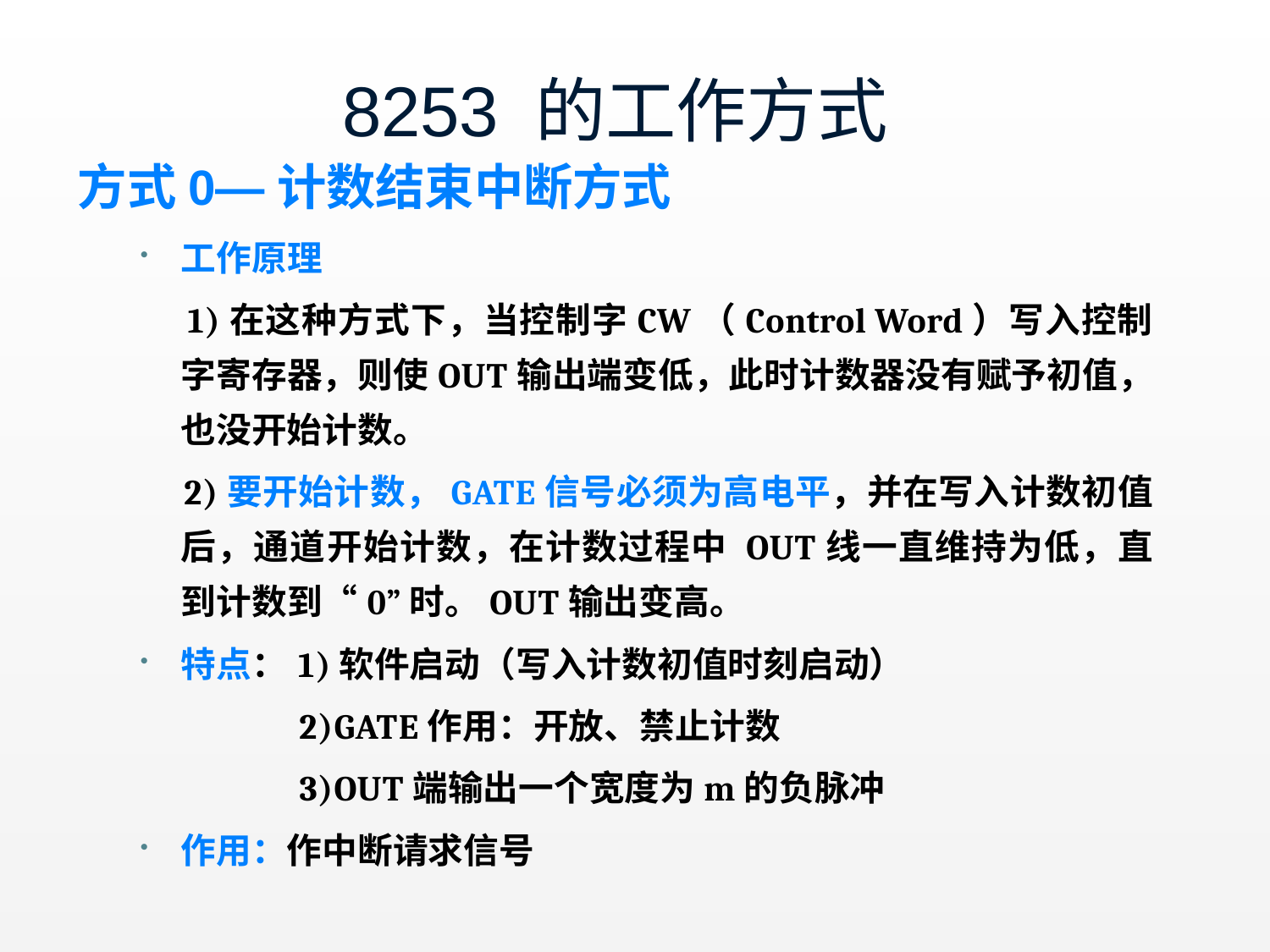

# 8253 的工作方式
方式0—计数结束中断方式
工作原理
     1)在这种方式下，当控制字CW（Control Word）写入控制字寄存器，则使OUT输出端变低，此时计数器没有赋予初值，也没开始计数。
     2)要开始计数，GATE信号必须为高电平，并在写入计数初值后，通道开始计数，在计数过程中 OUT线一直维持为低，直到计数到“0”时。OUT输出变高。
特点：1)软件启动（写入计数初值时刻启动）
                    2)GATE作用：开放、禁止计数
                    3)OUT端输出一个宽度为m的负脉冲
作用：作中断请求信号